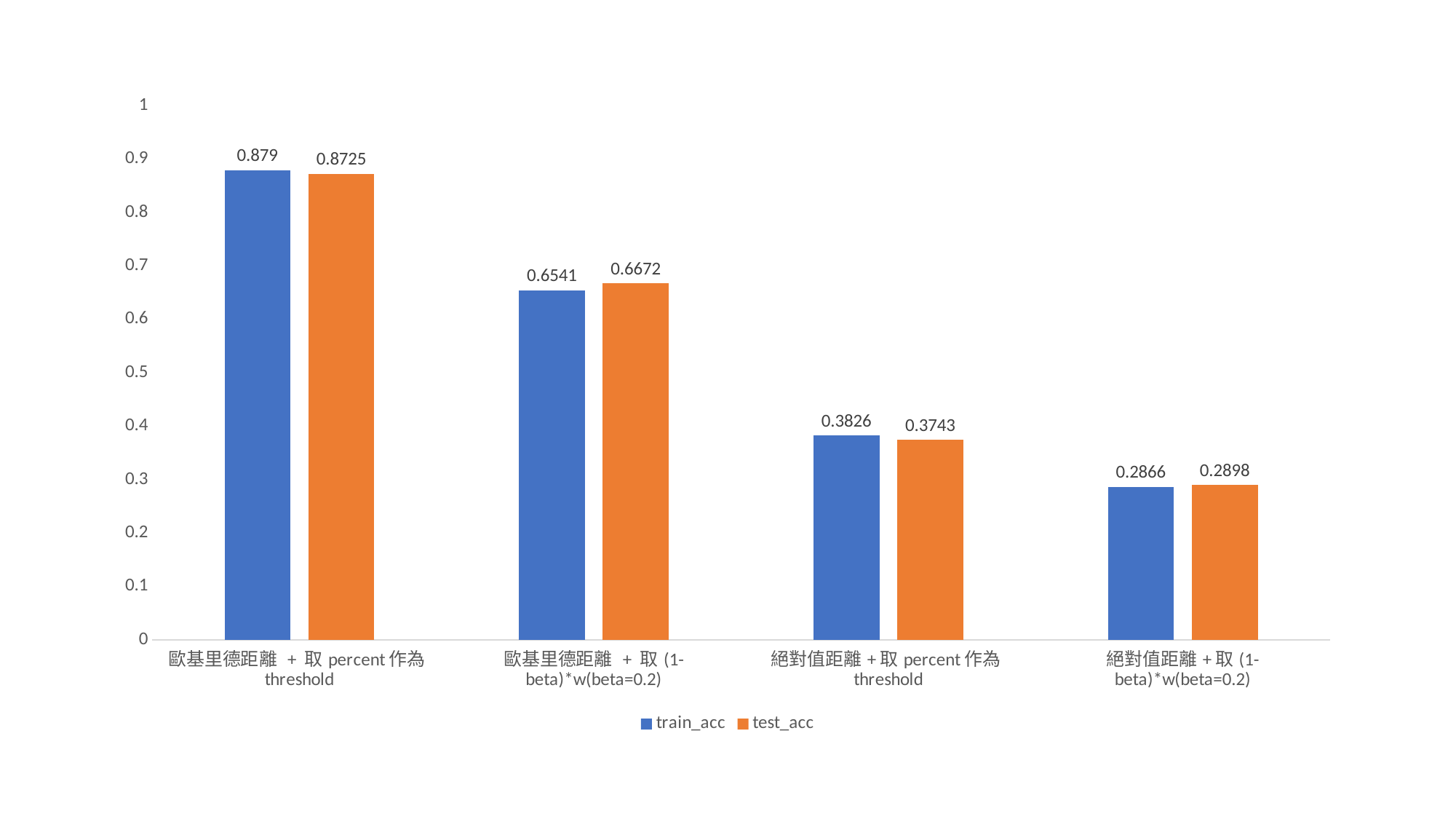

### Chart

| Category | train_acc | test_acc |
|---|---|---|
| 歐基里德距離 + 取percent作為threshold | 0.879 | 0.8725 |
| 歐基里德距離 + 取(1-beta)*w(beta=0.2) | 0.6541 | 0.6672 |
| 絕對值距離+取percent作為threshold | 0.3826 | 0.3743 |
| 絕對值距離+取(1-beta)*w(beta=0.2) | 0.2866 | 0.2898 |